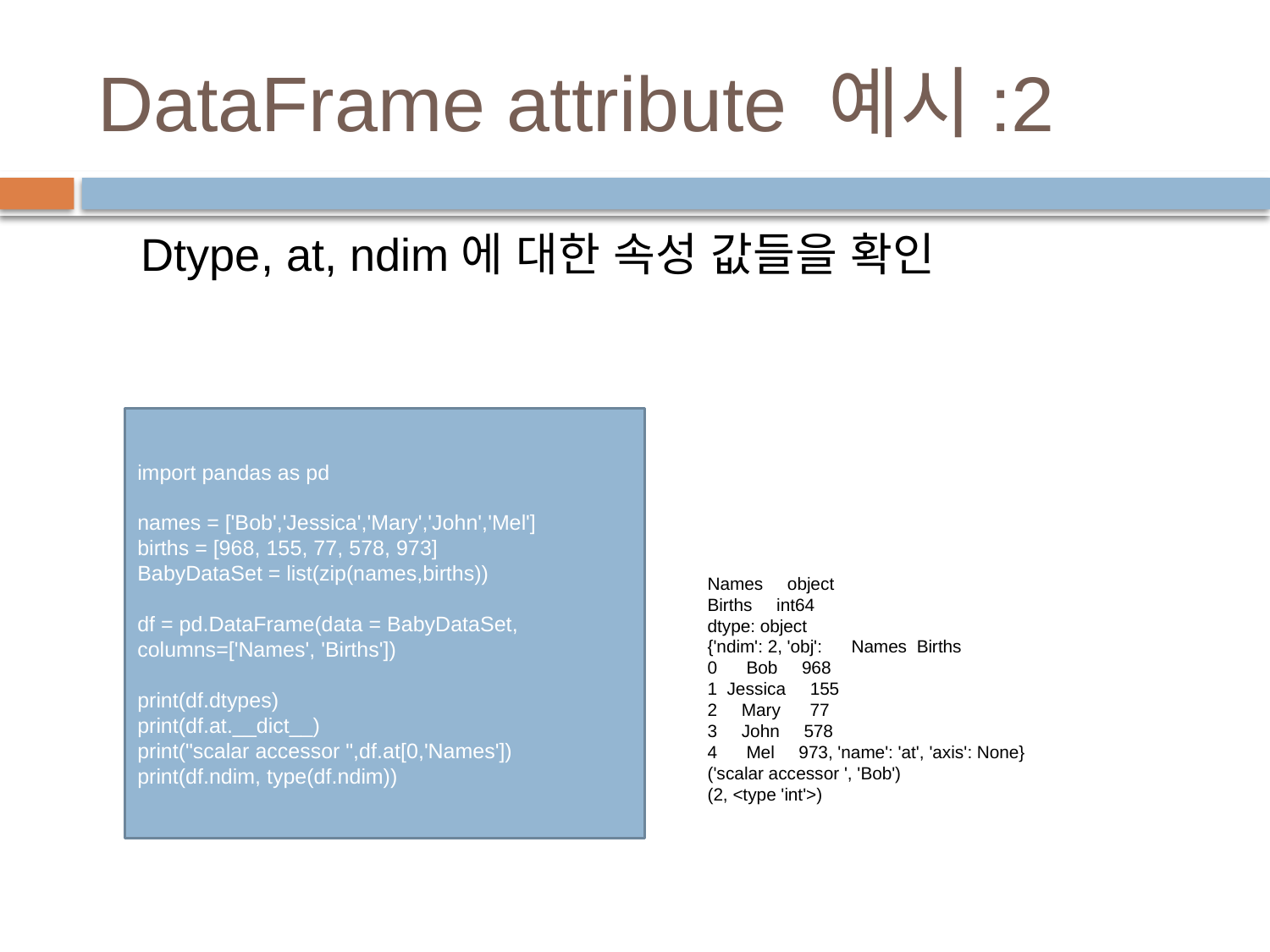

# DataFrame attribute 예시:2
Dtype, at, ndim에 대한 속성 값들을 확인
import pandas as pd

names = ['Bob','Jessica','Mary','John','Mel']
births = [968, 155, 77, 578, 973]
BabyDataSet = list(zip(names,births))

df = pd.DataFrame(data = BabyDataSet, columns=['Names', 'Births'])

print(df.dtypes)
print(df.at.__dict__)
print("scalar accessor ",df.at[0,'Names'])
print(df.ndim, type(df.ndim))
Names     object
Births     int64
dtype: object
{'ndim': 2, 'obj':      Names  Births
0      Bob     968
1  Jessica     155
2     Mary      77
3     John     578
4      Mel     973, 'name': 'at', 'axis': None}
('scalar accessor ', 'Bob')
(2, <type 'int'>)